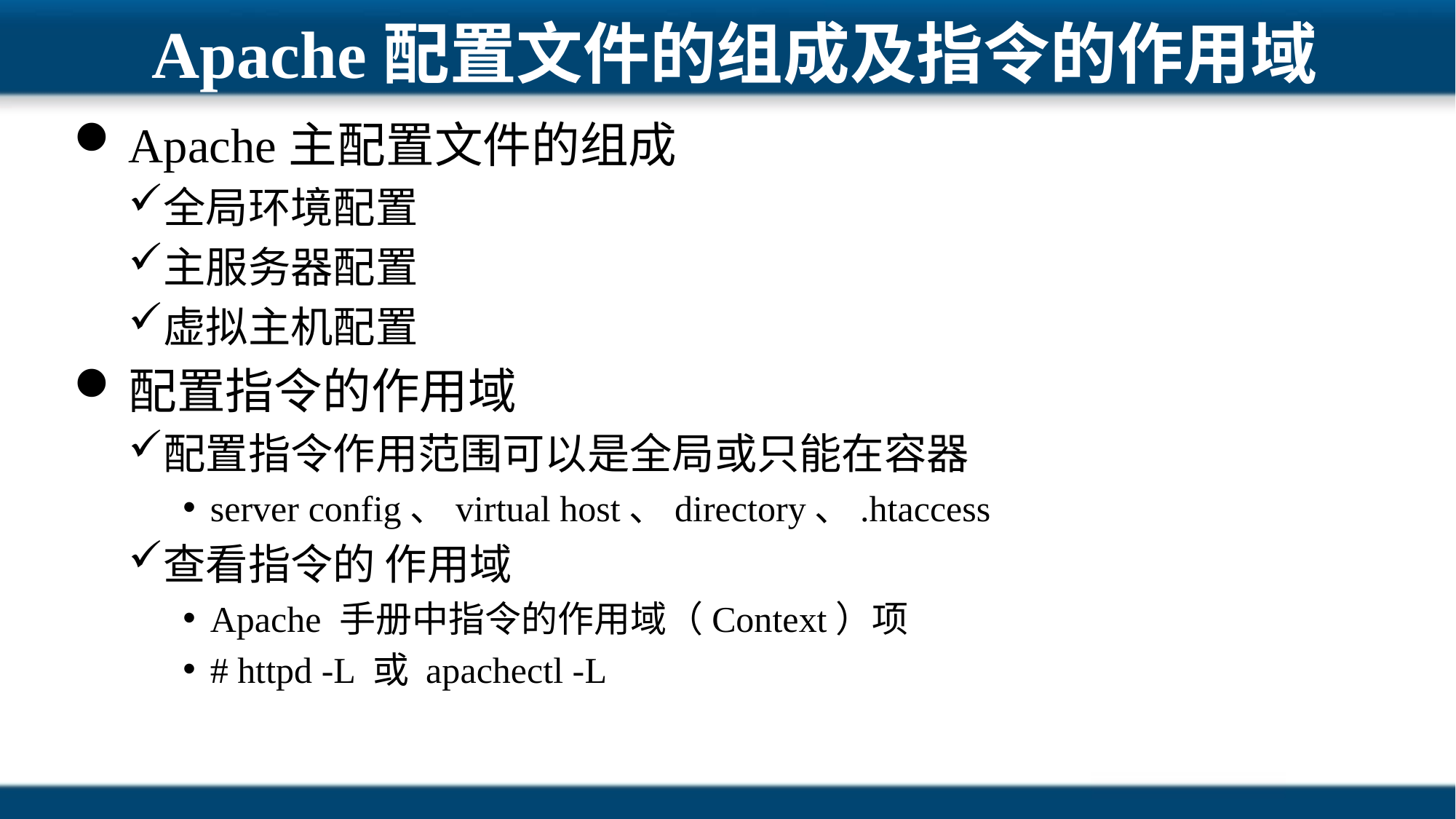

# Apache配置文件的组成及指令的作用域
Apache主配置文件的组成
全局环境配置
主服务器配置
虚拟主机配置
配置指令的作用域
配置指令作用范围可以是全局或只能在容器
server config、virtual host、directory、.htaccess
查看指令的 作用域
Apache 手册中指令的作用域（Context）项
# httpd -L 或 apachectl -L